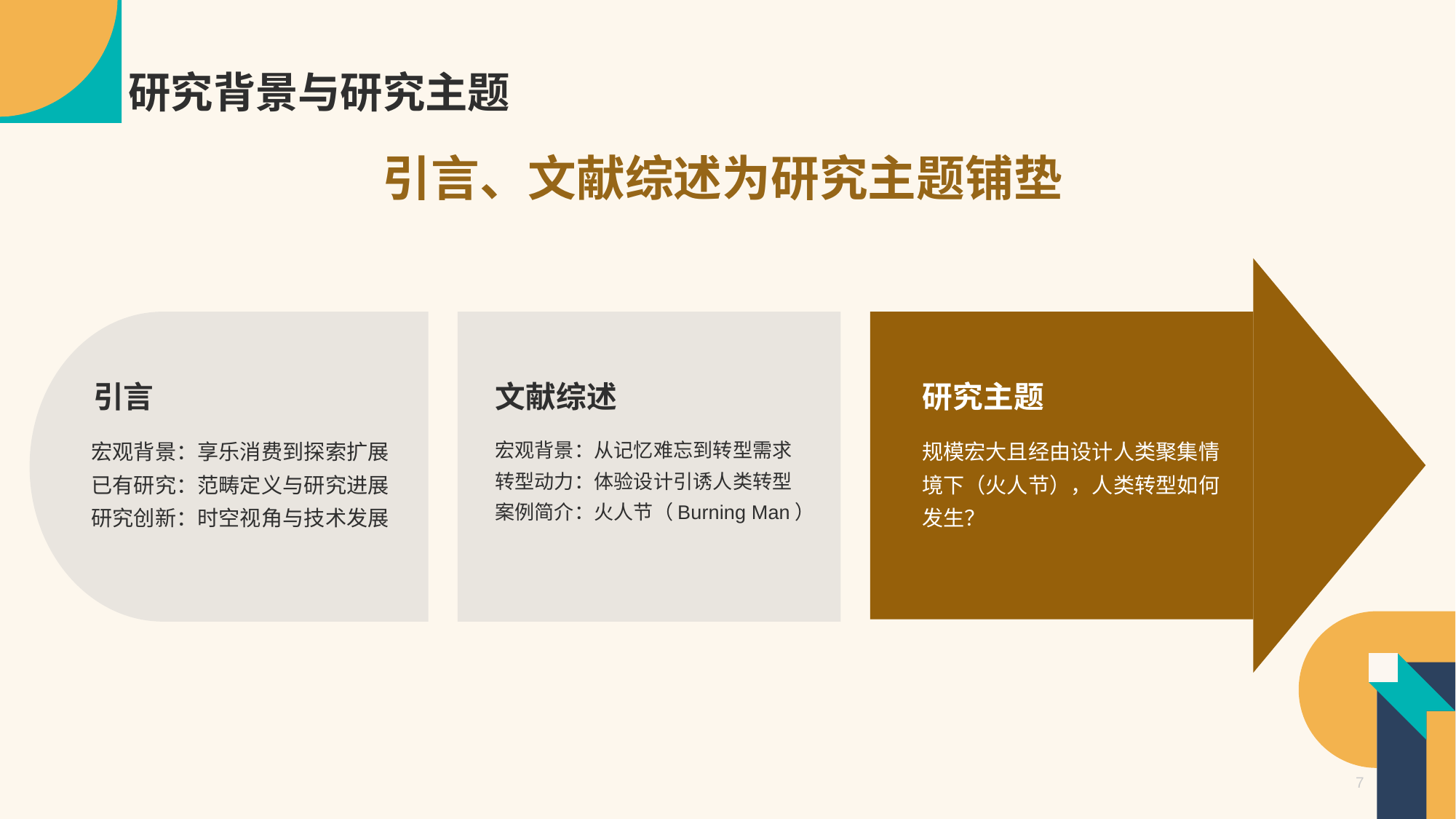

# 研究背景与研究主题
引言、文献综述为研究主题铺垫

引言
文献综述
研究主题
宏观背景：享乐消费到探索扩展
已有研究：范畴定义与研究进展
研究创新：时空视角与技术发展
宏观背景：从记忆难忘到转型需求
转型动力：体验设计引诱人类转型
案例简介：火人节（Burning Man）
规模宏大且经由设计人类聚集情境下（火人节），人类转型如何发生？
7